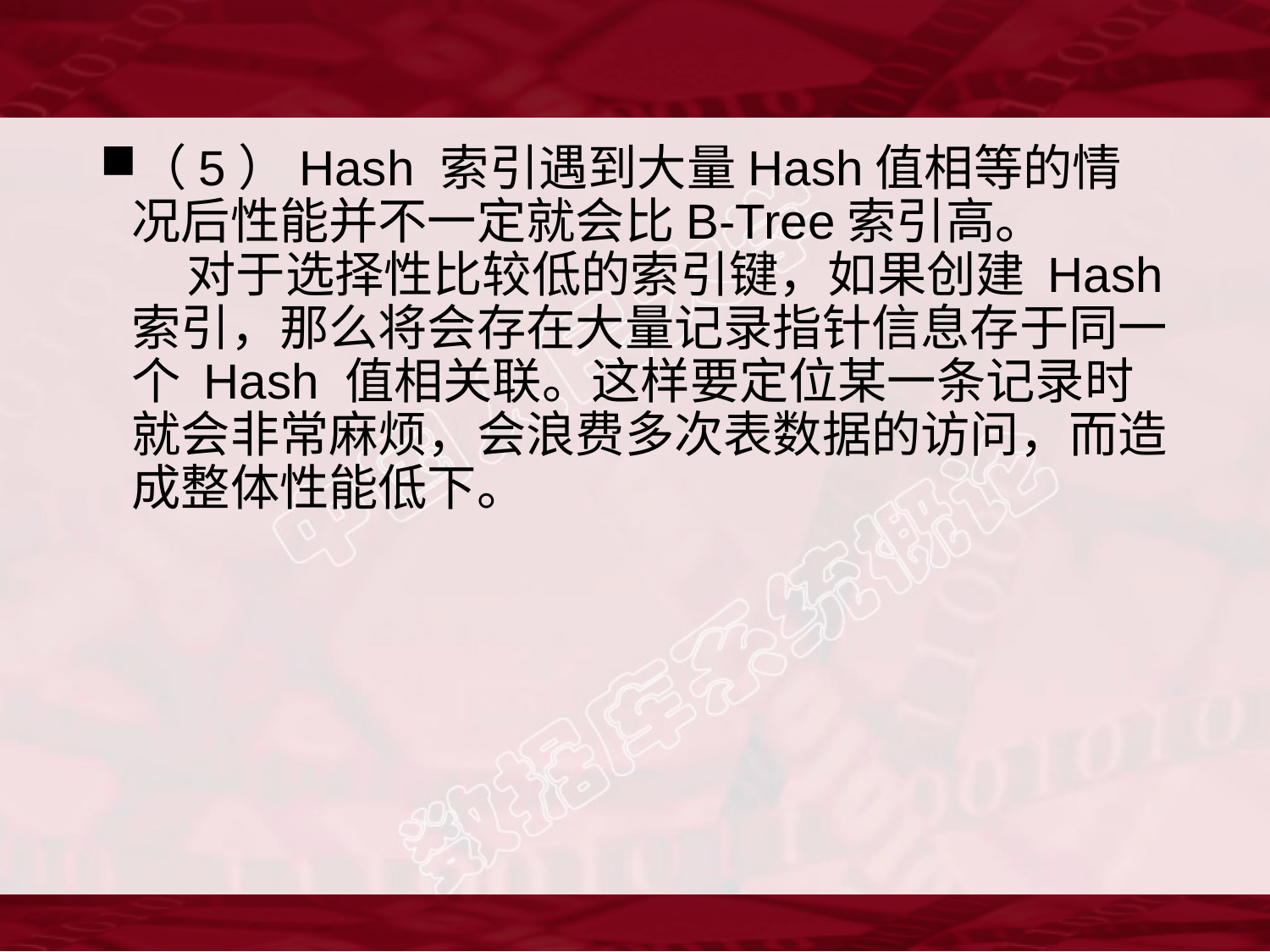

#
（5）Hash 索引遇到大量Hash值相等的情况后性能并不一定就会比B-Tree索引高。
     对于选择性比较低的索引键，如果创建 Hash 索引，那么将会存在大量记录指针信息存于同一个 Hash 值相关联。这样要定位某一条记录时就会非常麻烦，会浪费多次表数据的访问，而造成整体性能低下。